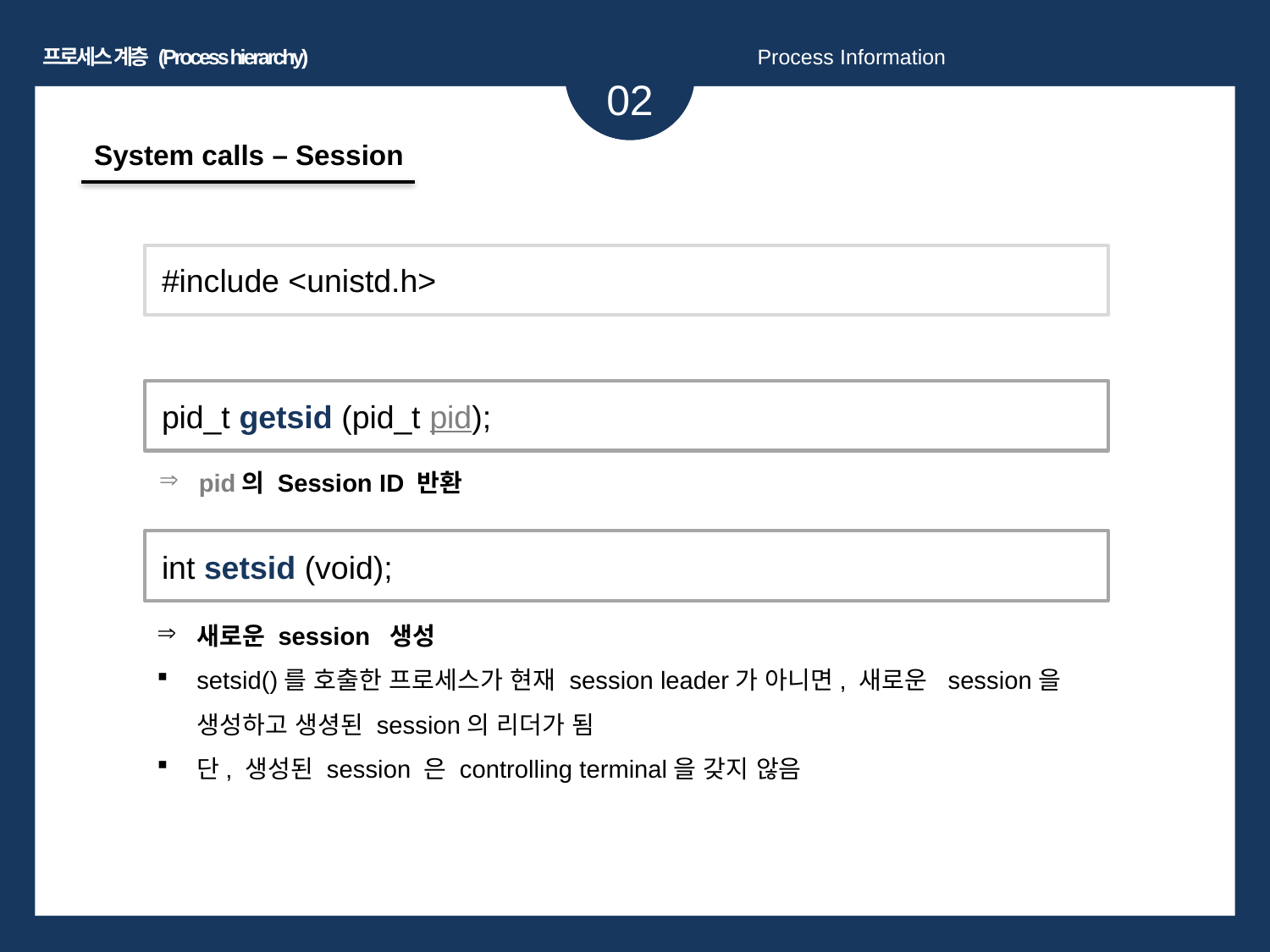

프로세스 계층 (Process hierarchy)
Process Information
02

System calls – Session

#include <unistd.h>

pid_t getsid (pid_t pid);
pid의 Session ID 반환

int setsid (void);
새로운 session  생성
setsid()를 호출한 프로세스가 현재 session leader가 아니면, 새로운  session을 생성하고 생셩된 session의 리더가 됨
단, 생성된 session 은 controlling terminal을 갖지 않음